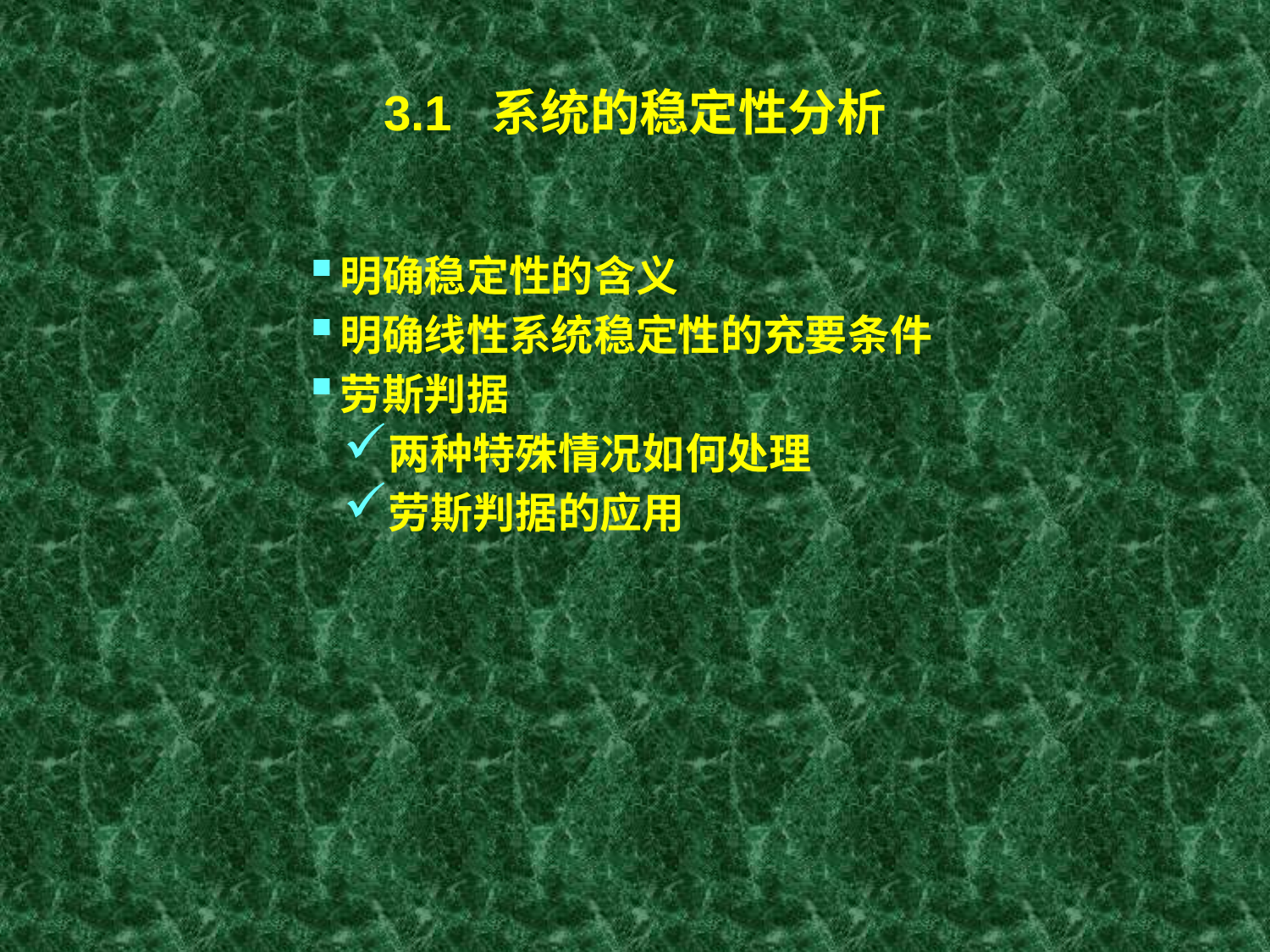

# 3.1  系统的稳定性分析
明确稳定性的含义
明确线性系统稳定性的充要条件
劳斯判据
两种特殊情况如何处理
劳斯判据的应用